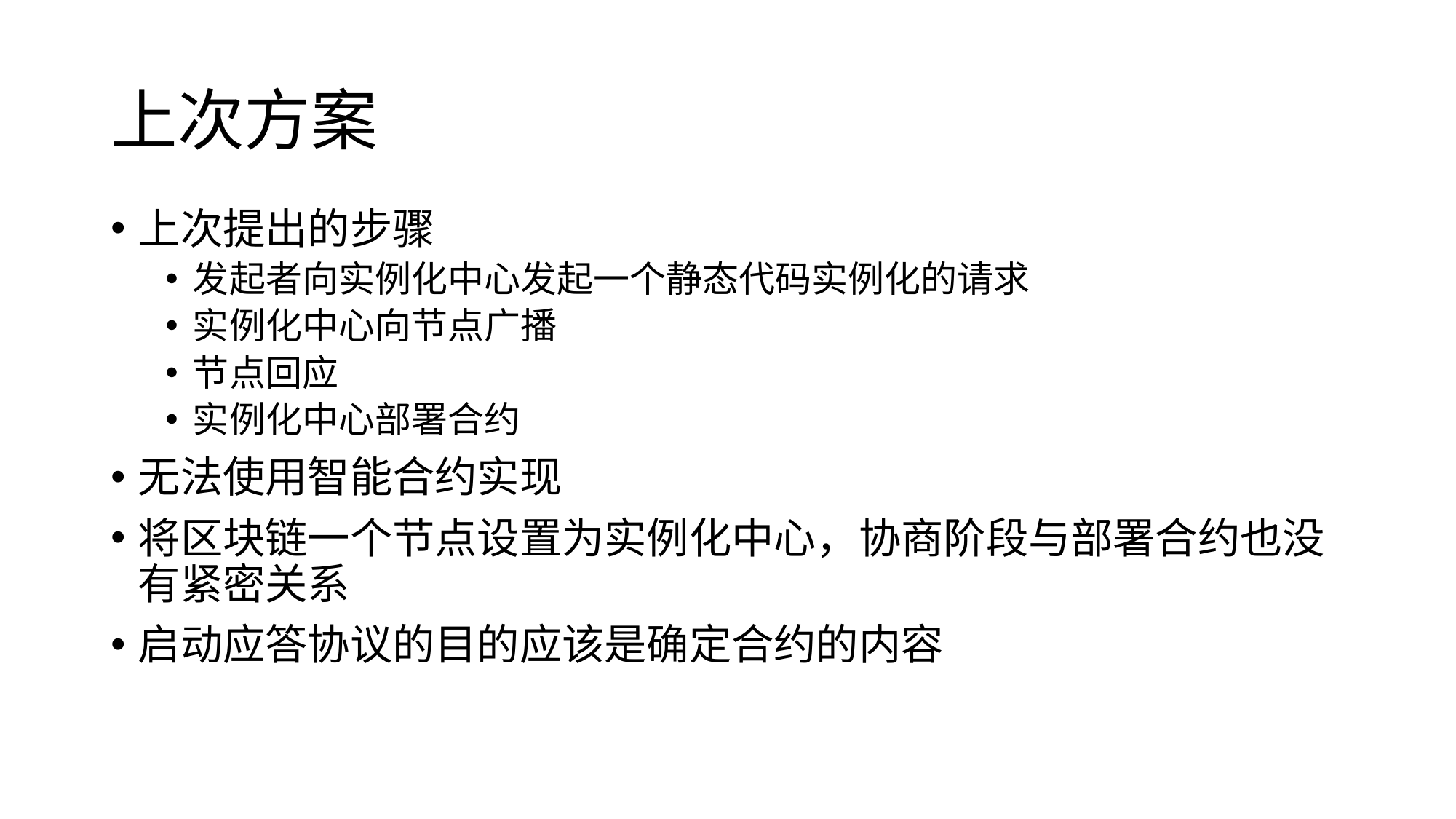

# 上次方案
上次提出的步骤
发起者向实例化中心发起一个静态代码实例化的请求
实例化中心向节点广播
节点回应
实例化中心部署合约
无法使用智能合约实现
将区块链一个节点设置为实例化中心，协商阶段与部署合约也没有紧密关系
启动应答协议的目的应该是确定合约的内容